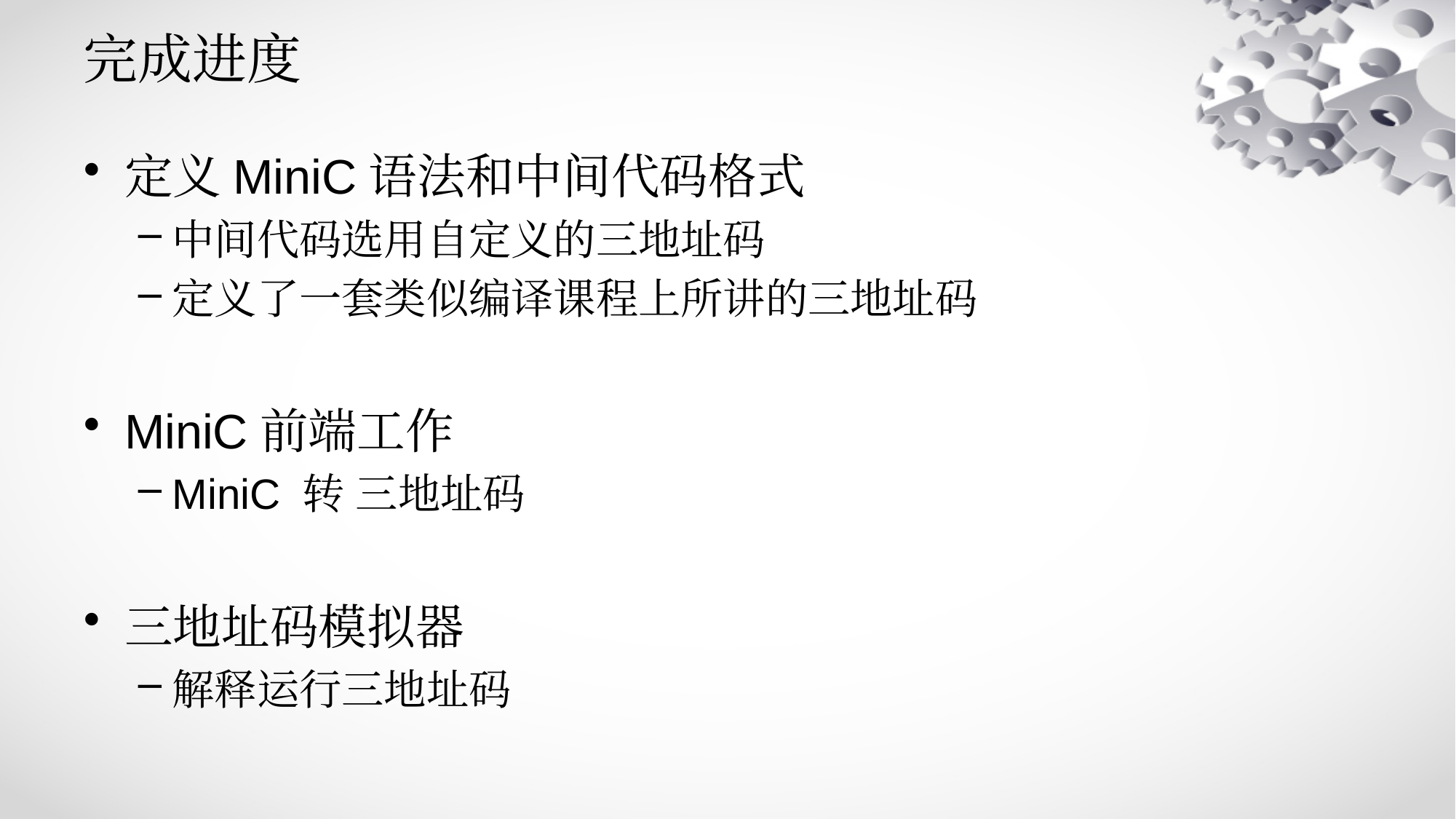

# 完成进度
定义MiniC语法和中间代码格式
中间代码选用自定义的三地址码
定义了一套类似编译课程上所讲的三地址码

MiniC前端工作
MiniC 转 三地址码

三地址码模拟器
解释运行三地址码